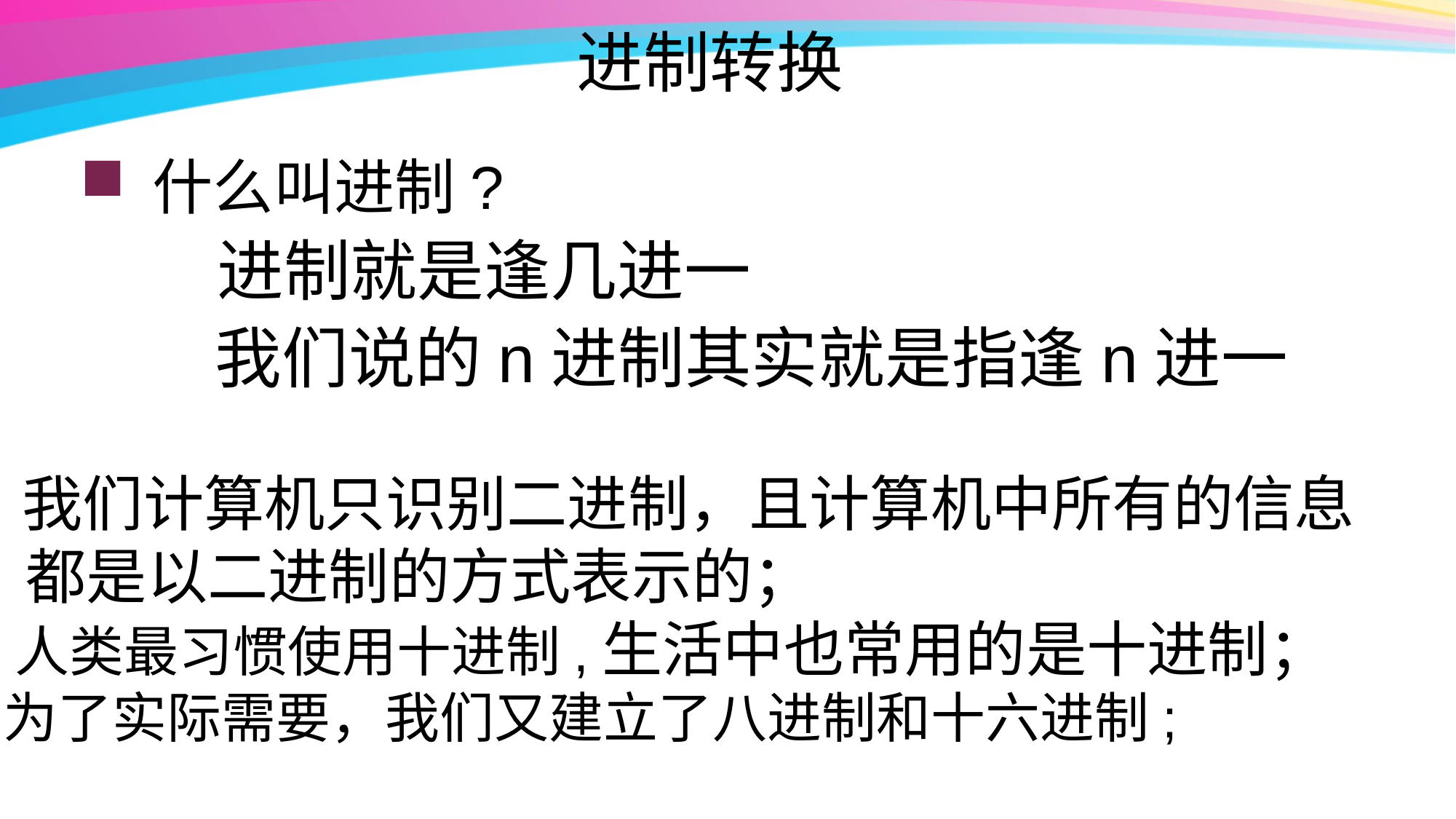

# 进制转换
什么叫进制?
         进制就是逢几进一
        我们说的n进制其实就是指逢n进一
    我们计算机只识别二进制，且计算机中所有的信息都是以二进制的方式表示的；
    人类最习惯使用十进制,生活中也常用的是十进制；
   为了实际需要，我们又建立了八进制和十六进制;